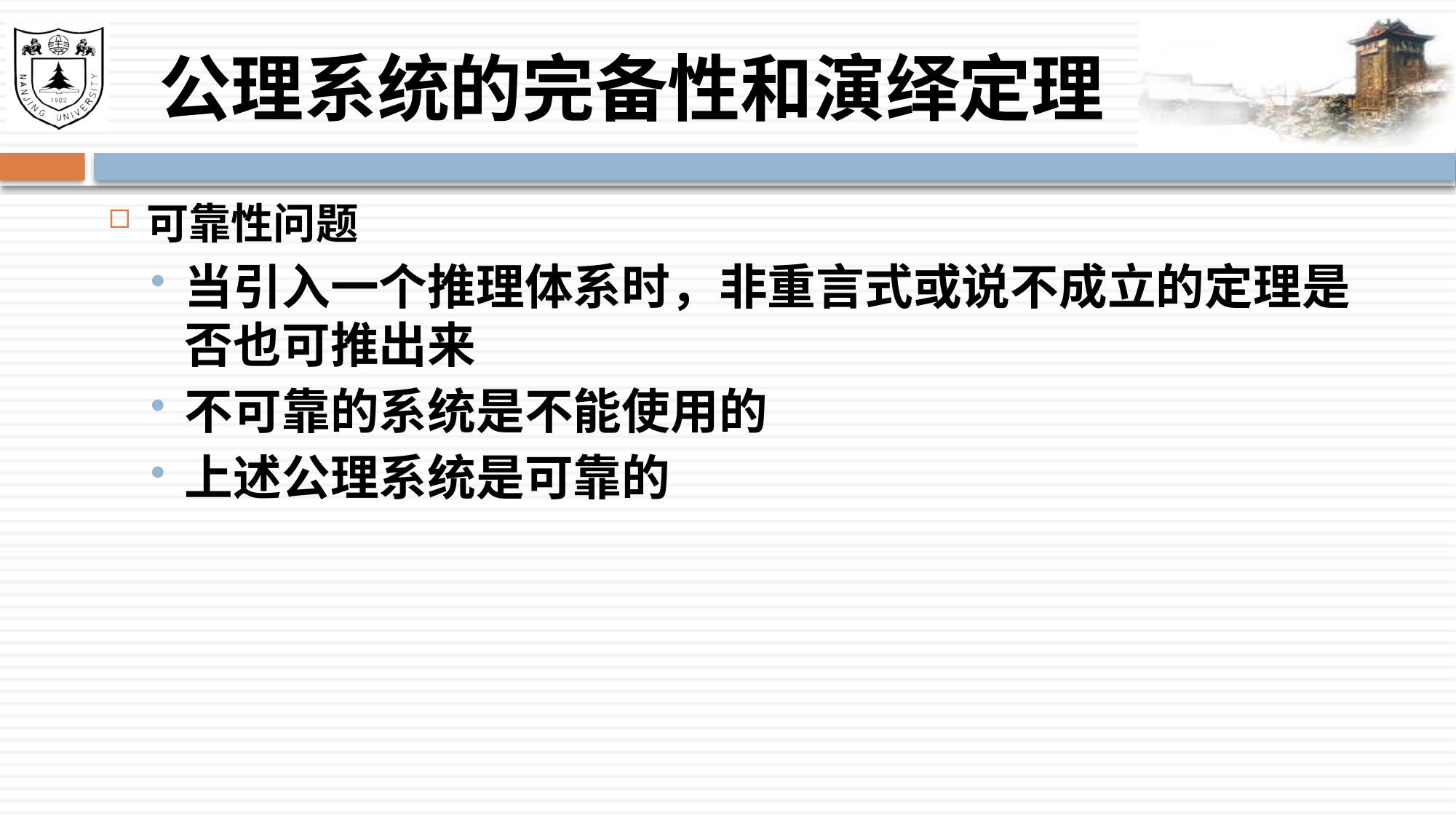

# 公理系统的完备性和演绎定理
可靠性问题
当引入一个推理体系时，非重言式或说不成立的定理是否也可推出来
不可靠的系统是不能使用的
上述公理系统是可靠的